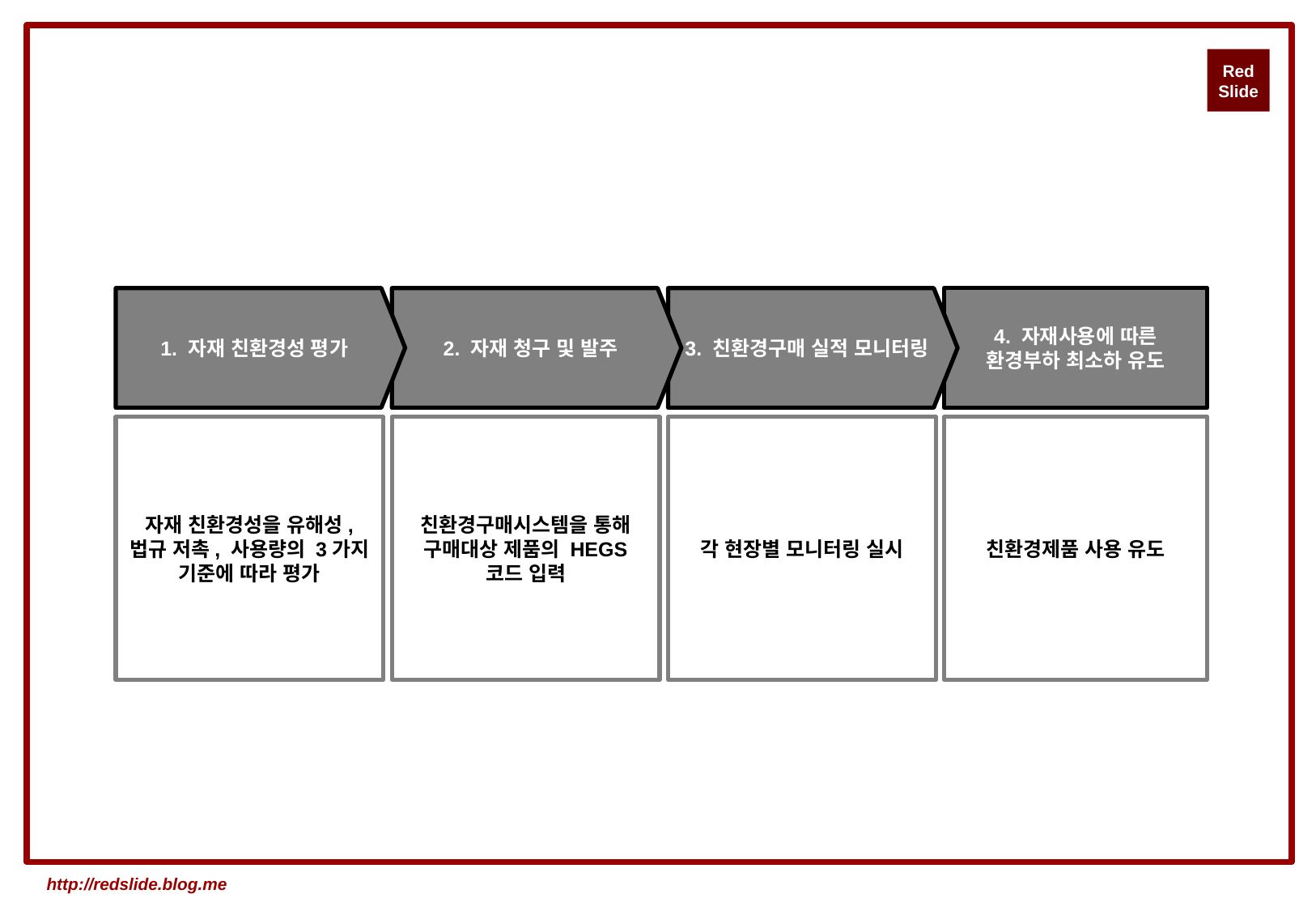

1. 자재 친환경성 평가
2. 자재 청구 및 발주
3. 친환경구매 실적 모니터링
4. 자재사용에 따른
환경부하 최소하 유도
자재 친환경성을 유해성, 법규 저촉, 사용량의 3가지 기준에 따라 평가
친환경구매시스템을 통해 구매대상 제품의 HEGS 코드 입력
각 현장별 모니터링 실시
친환경제품 사용 유도